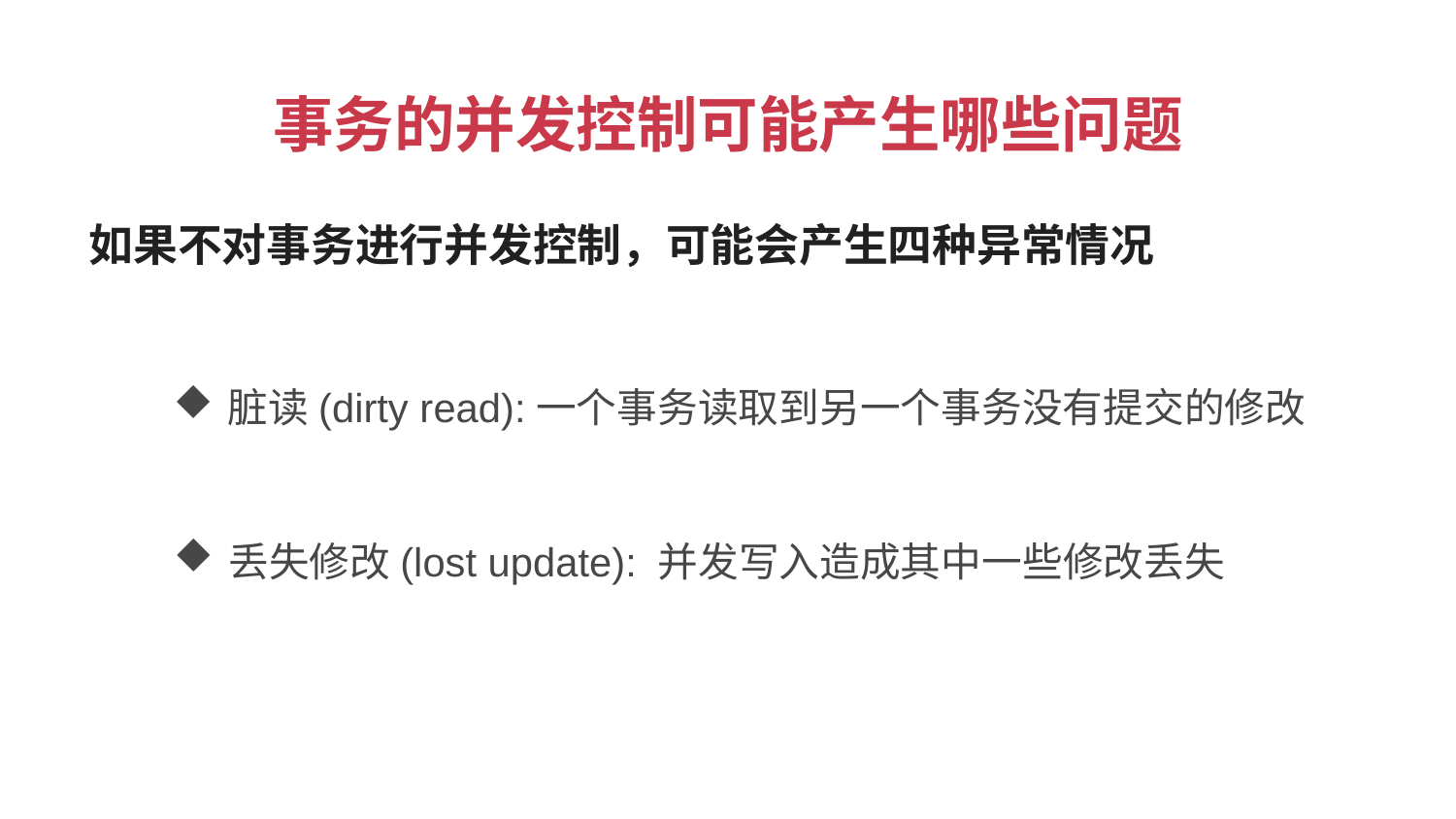

事务的并发控制可能产生哪些问题

如果不对事务进行并发控制，可能会产生四种异常情况

脏读(dirty read):一个事务读取到另一个事务没有提交的修改
丢失修改(lost update): 并发写入造成其中一些修改丢失